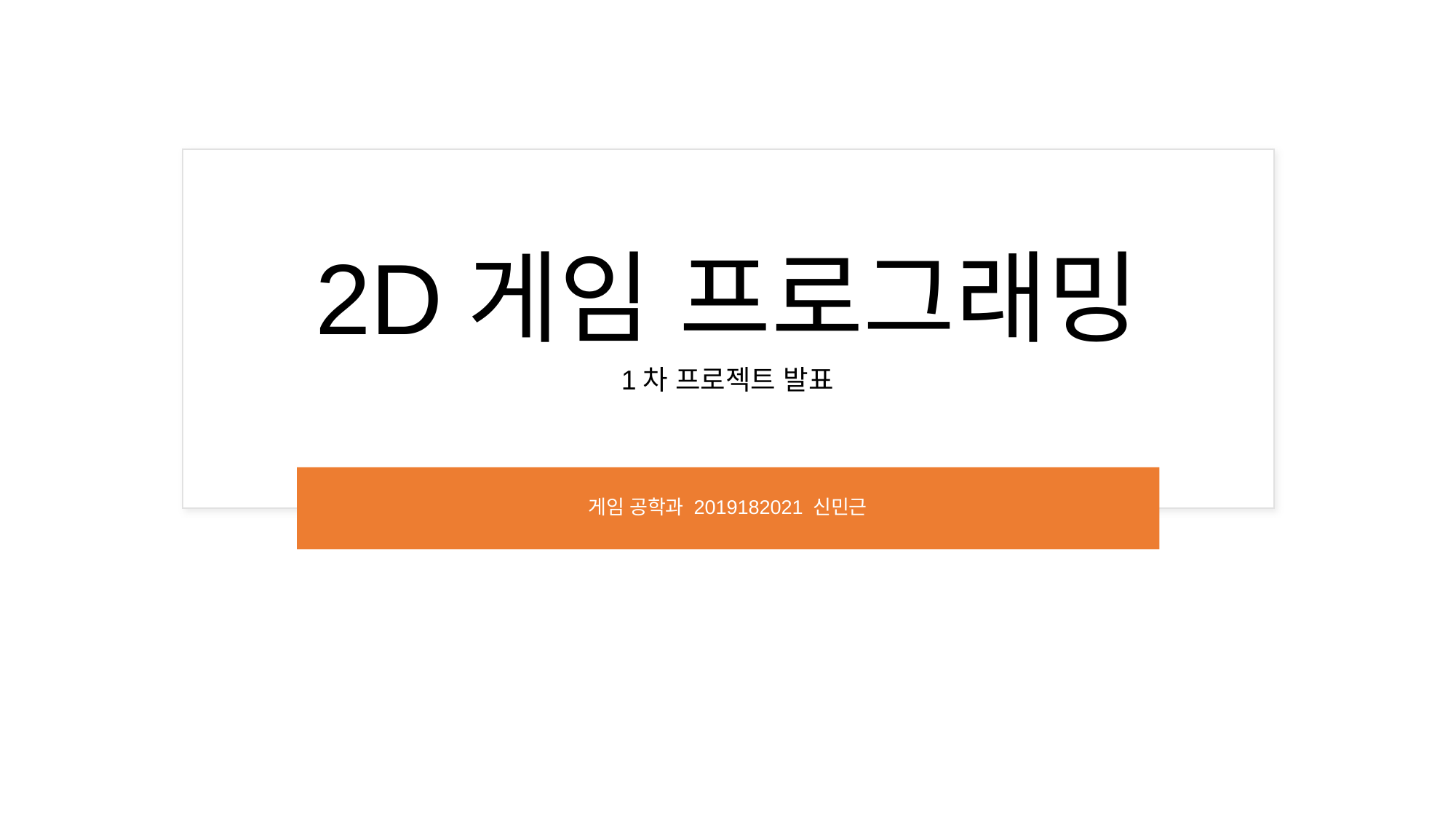

# 2D게임 프로그래밍
1차 프로젝트 발표

게임 공학과 2019182021 신민근